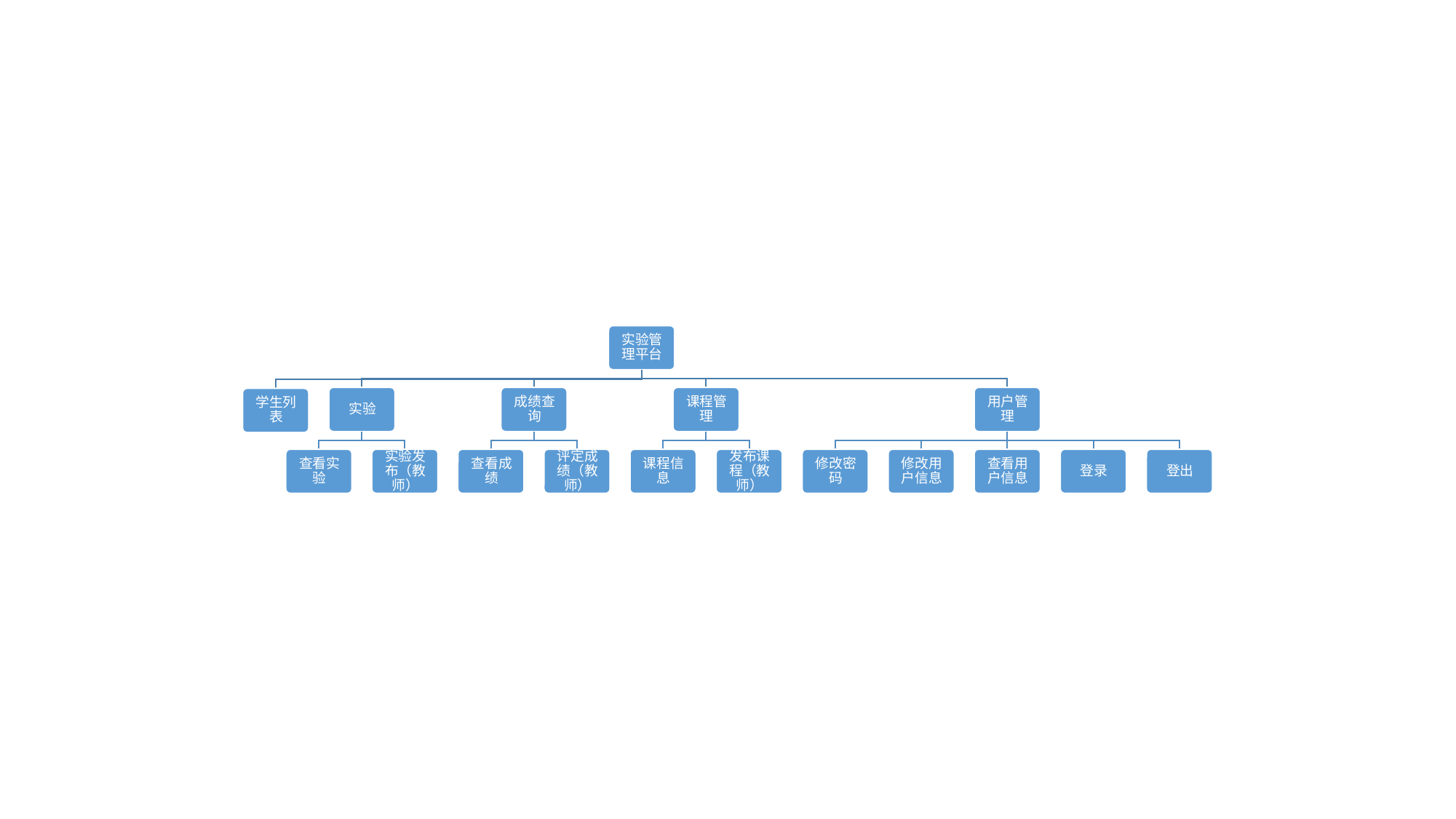

实验管理平台
学生列表
实验
查看实验
实验发布（教师）
成绩查询
查看成绩
评定成绩（教师）
课程管理
课程信息
发布课程（教师）
用户管理
修改密码
修改用户信息
查看用户信息
登录
登出